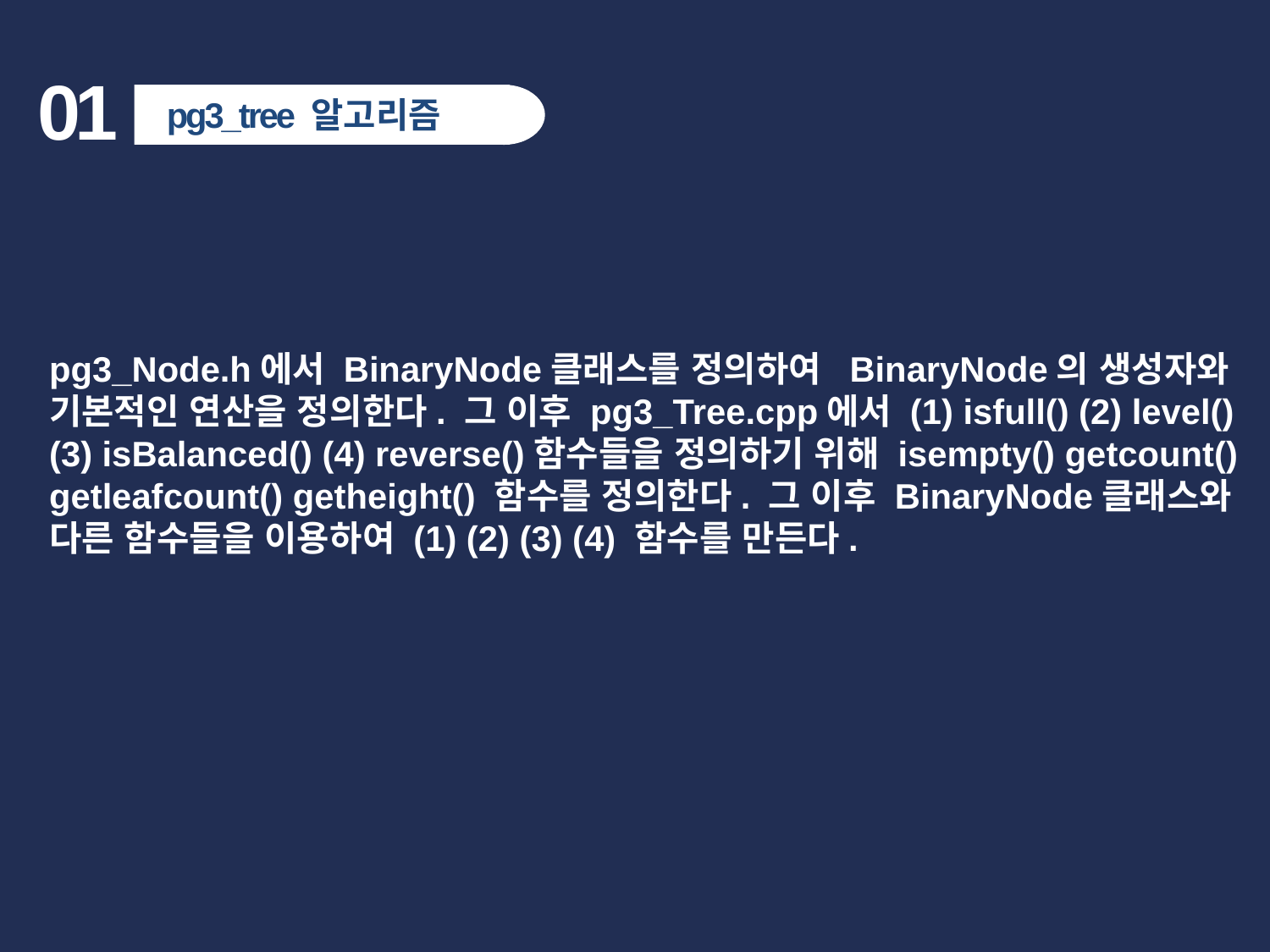

01

pg3_tree 알고리즘
pg3_Node.h에서 BinaryNode클래스를 정의하여  BinaryNode의 생성자와
기본적인 연산을 정의한다. 그 이후 pg3_Tree.cpp에서 (1) isfull() (2) level()
(3) isBalanced() (4) reverse()함수들을 정의하기 위해 isempty() getcount()
getleafcount() getheight() 함수를 정의한다. 그 이후 BinaryNode클래스와
다른 함수들을 이용하여 (1) (2) (3) (4) 함수를 만든다.